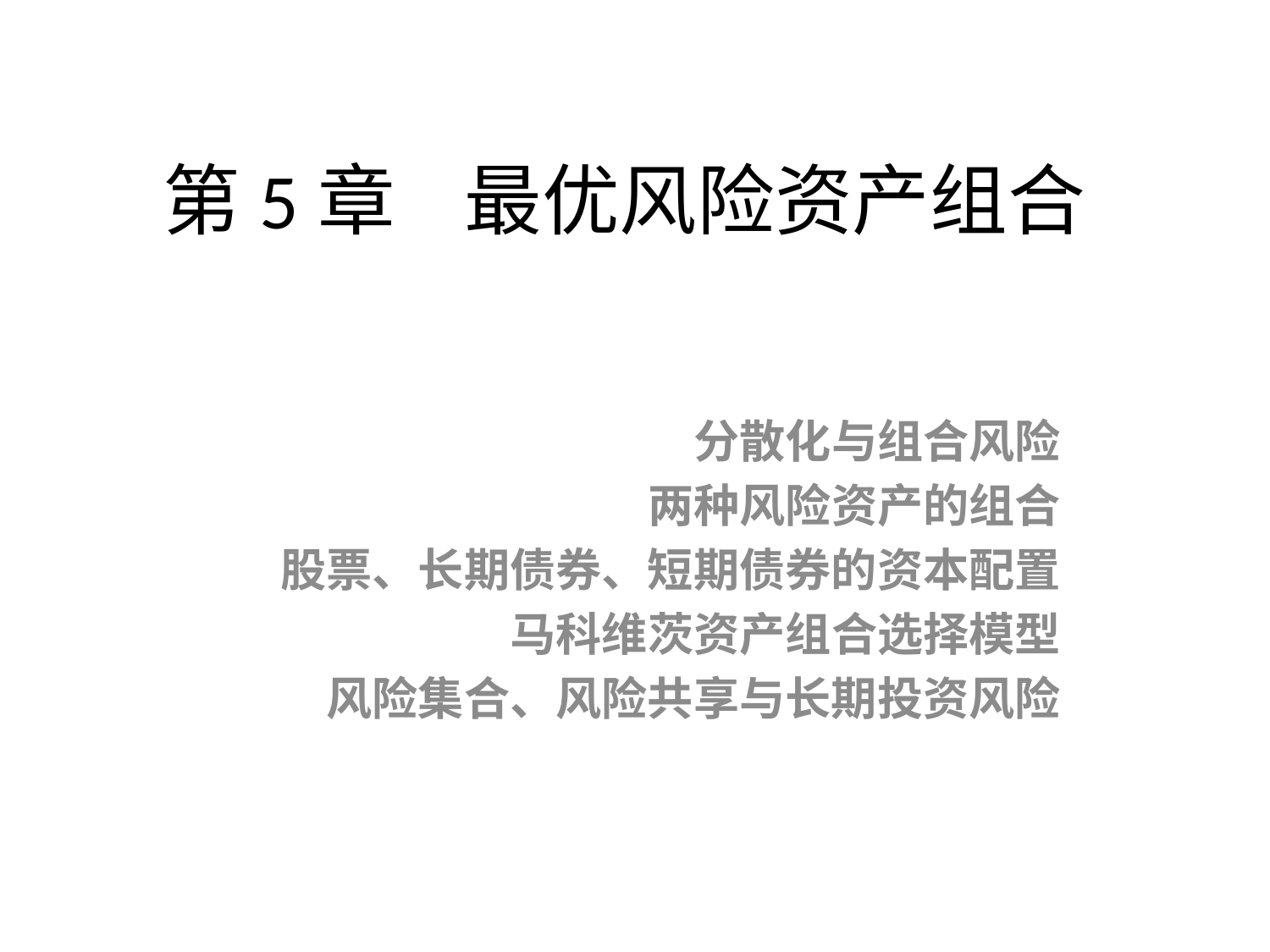

# 第5章    最优风险资产组合
分散化与组合风险
两种风险资产的组合
股票、长期债券、短期债券的资本配置
马科维茨资产组合选择模型
风险集合、风险共享与长期投资风险